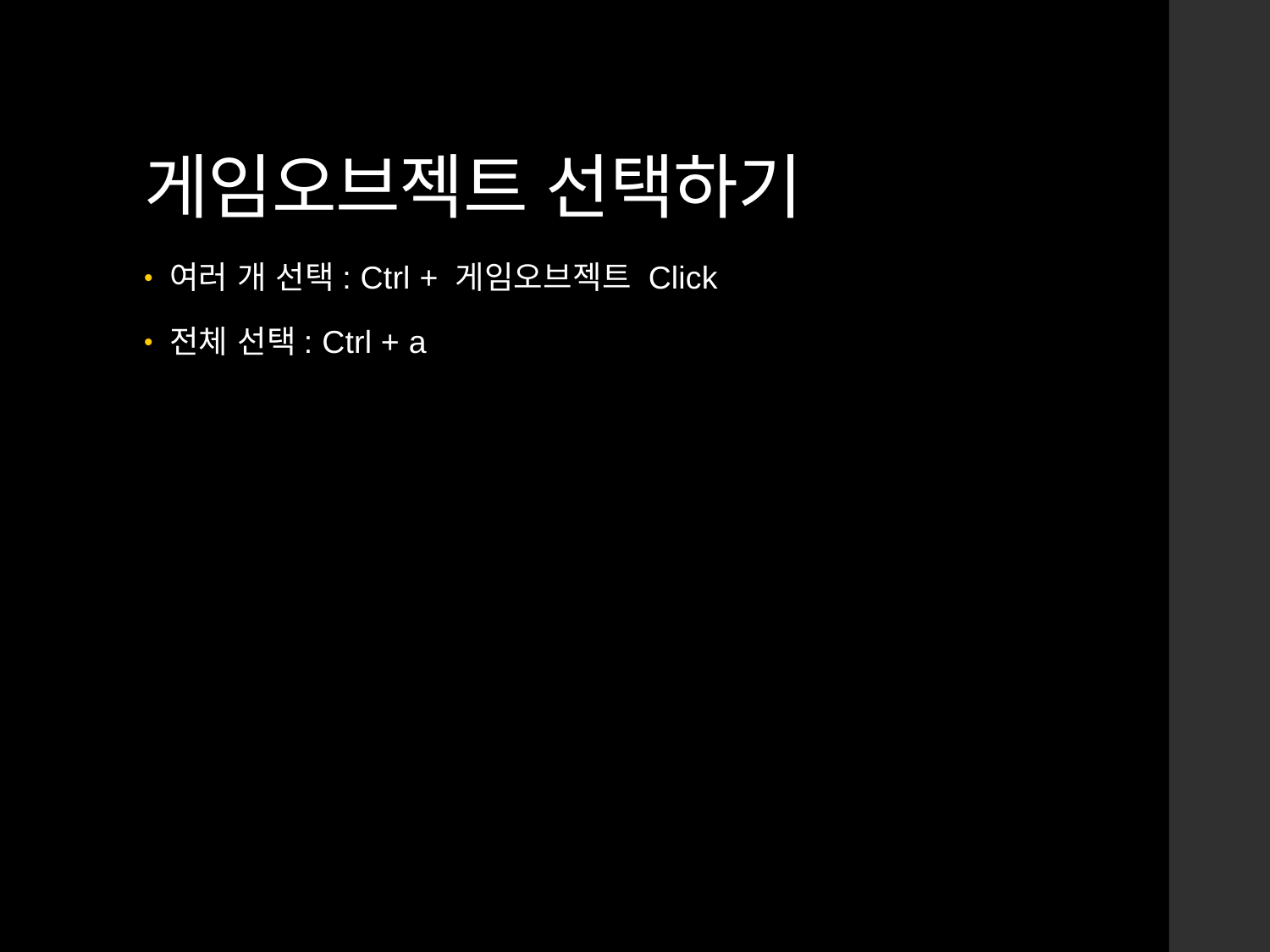

# 게임오브젝트 선택하기
여러 개 선택: Ctrl + 게임오브젝트 Click
전체 선택: Ctrl + a